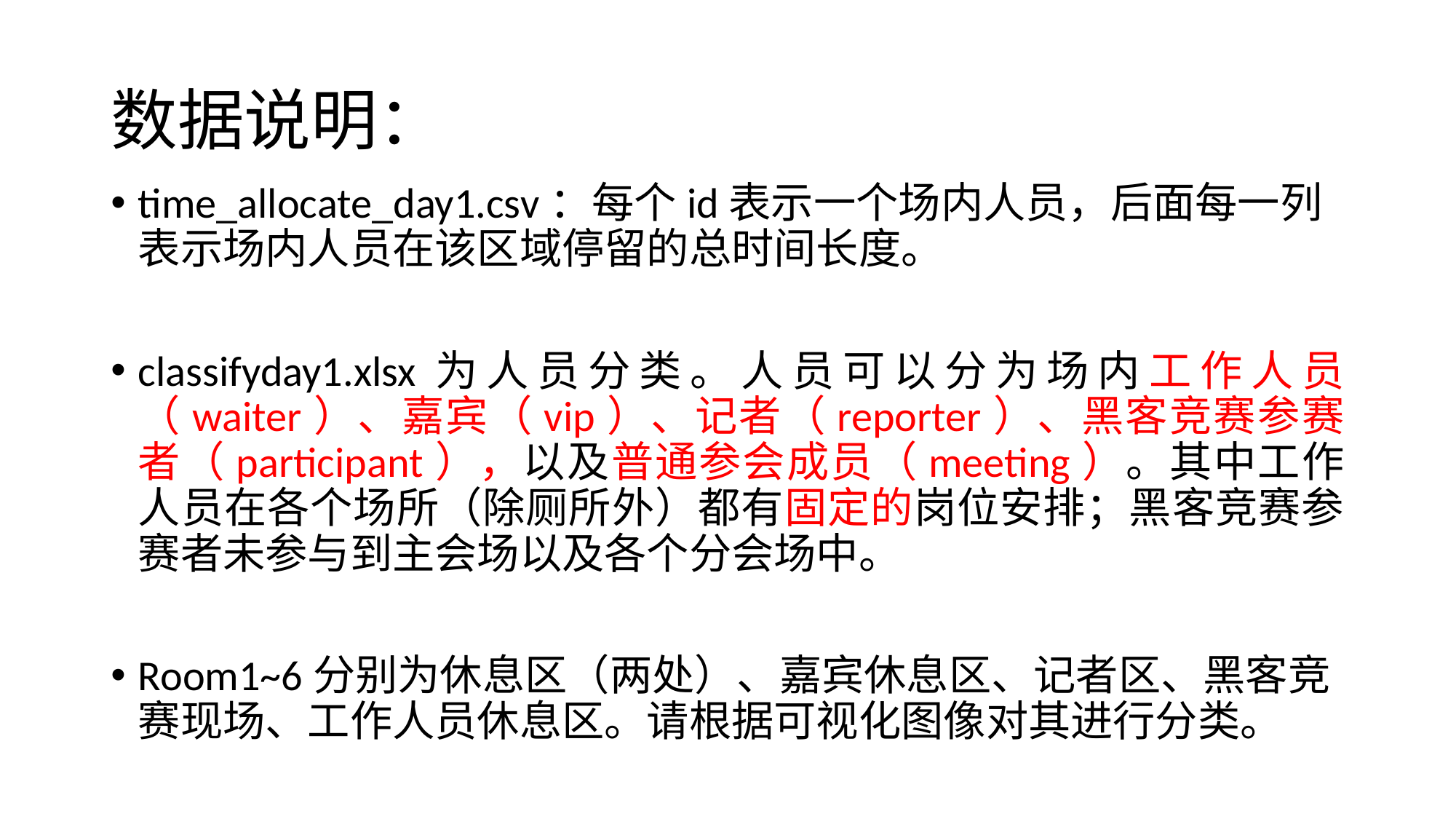

# 数据说明：
time_allocate_day1.csv：每个id表示一个场内人员，后面每一列表示场内人员在该区域停留的总时间长度。

classifyday1.xlsx为人员分类。人员可以分为场内工作人员（waiter）、嘉宾（vip）、记者（reporter）、黑客竞赛参赛者（participant），以及普通参会成员（meeting）。其中工作人员在各个场所（除厕所外）都有固定的岗位安排；黑客竞赛参赛者未参与到主会场以及各个分会场中。

Room1~6分别为休息区（两处）、嘉宾休息区、记者区、黑客竞赛现场、工作人员休息区。请根据可视化图像对其进行分类。